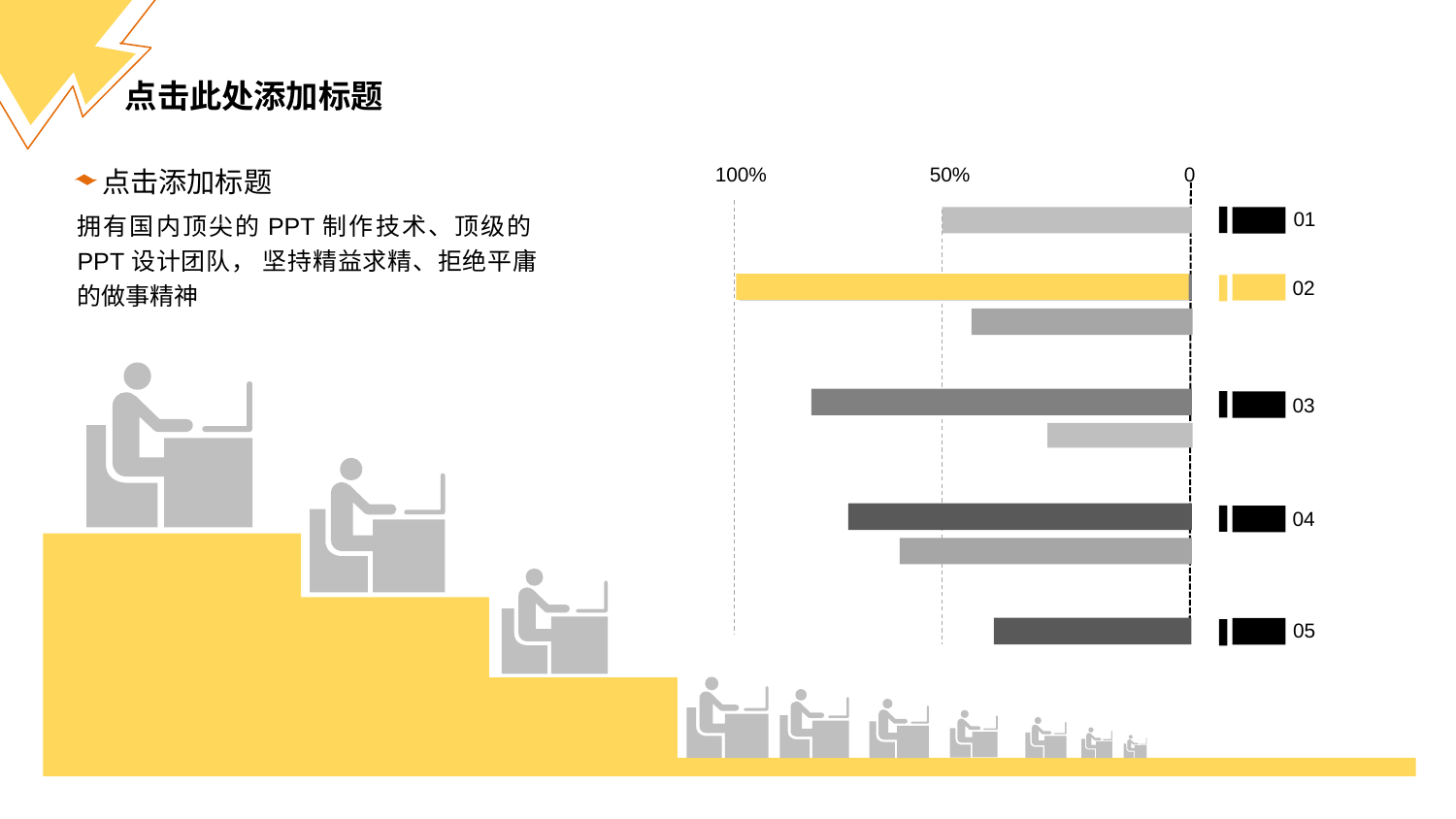

点击此处添加标题

100%
50%
0
点击添加标题

拥有国内顶尖的PPT制作技术、顶级的PPT设计团队， 坚持精益求精、拒绝平庸的做事精神
01

02
03
04
05